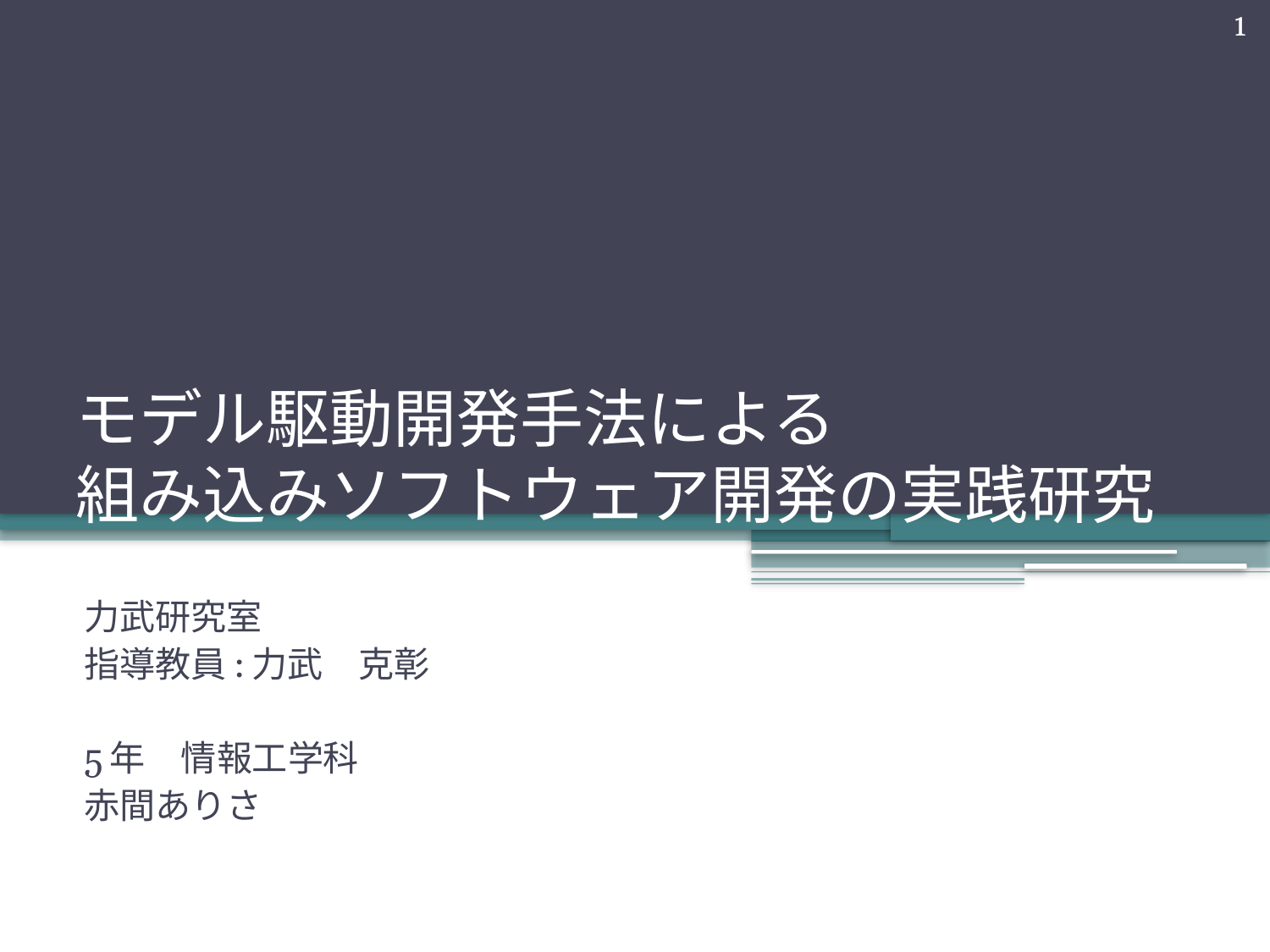

1
# モデル駆動開発手法による 組み込みソフトウェア開発の実践研究

力武研究室
指導教員:力武　克彰

5年　情報工学科
赤間ありさ